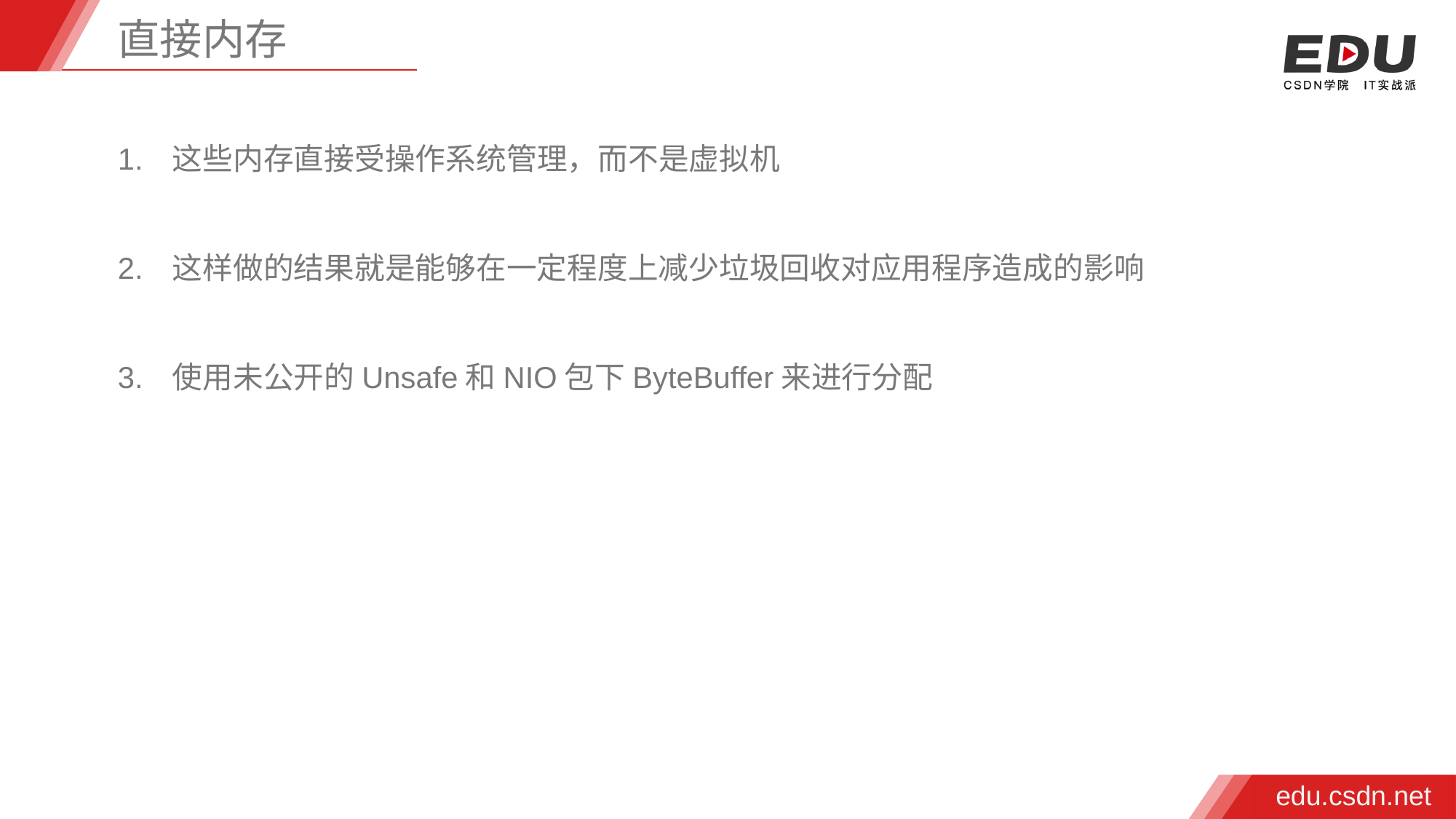

直接内存
这些内存直接受操作系统管理，而不是虚拟机

这样做的结果就是能够在一定程度上减少垃圾回收对应用程序造成的影响

使用未公开的Unsafe和NIO包下ByteBuffer来进行分配
edu.csdn.net